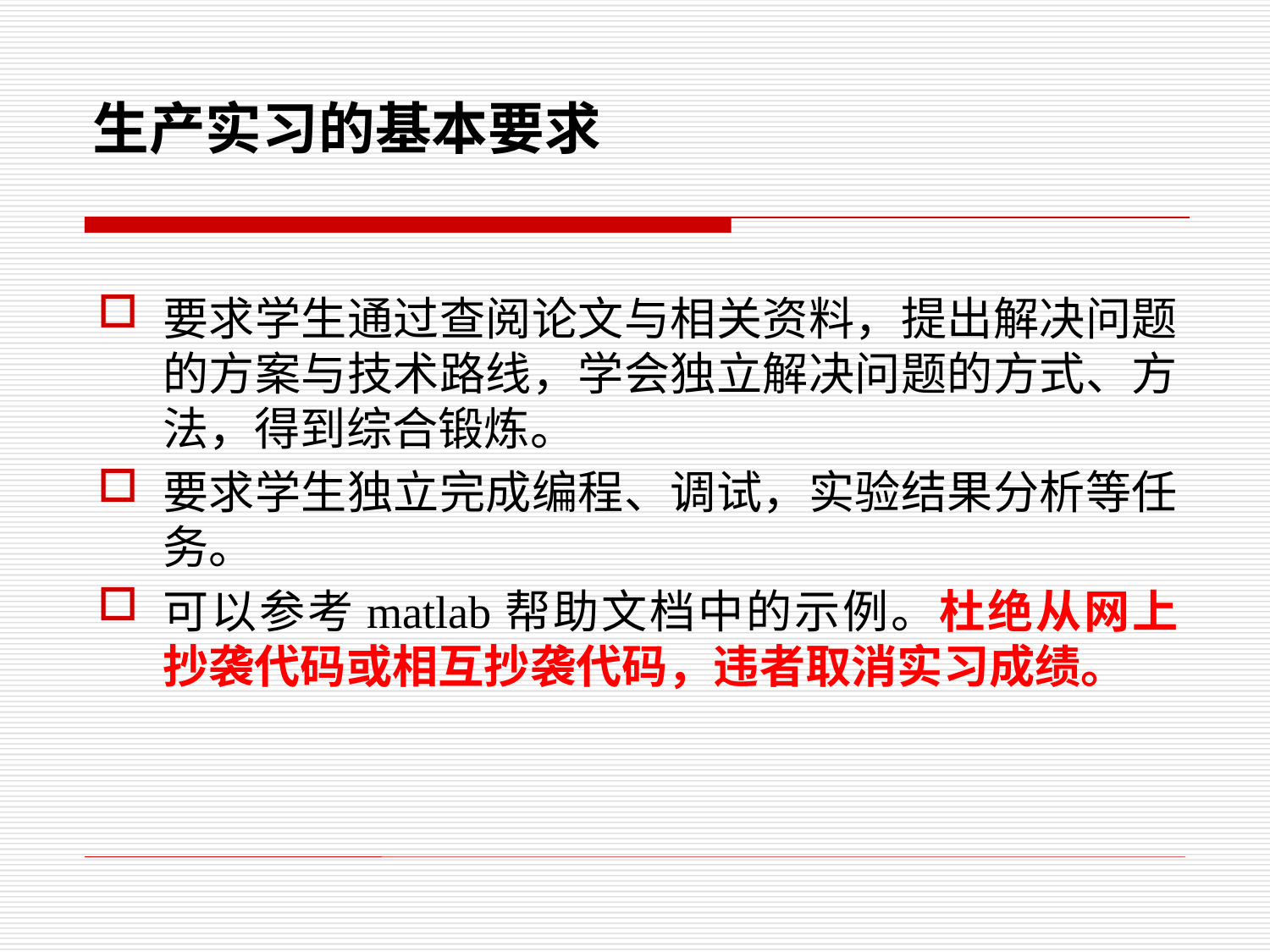

生产实习的基本要求
要求学生通过查阅论文与相关资料，提出解决问题的方案与技术路线，学会独立解决问题的方式、方法，得到综合锻炼。
要求学生独立完成编程、调试，实验结果分析等任务。
可以参考matlab帮助文档中的示例。杜绝从网上抄袭代码或相互抄袭代码，违者取消实习成绩。